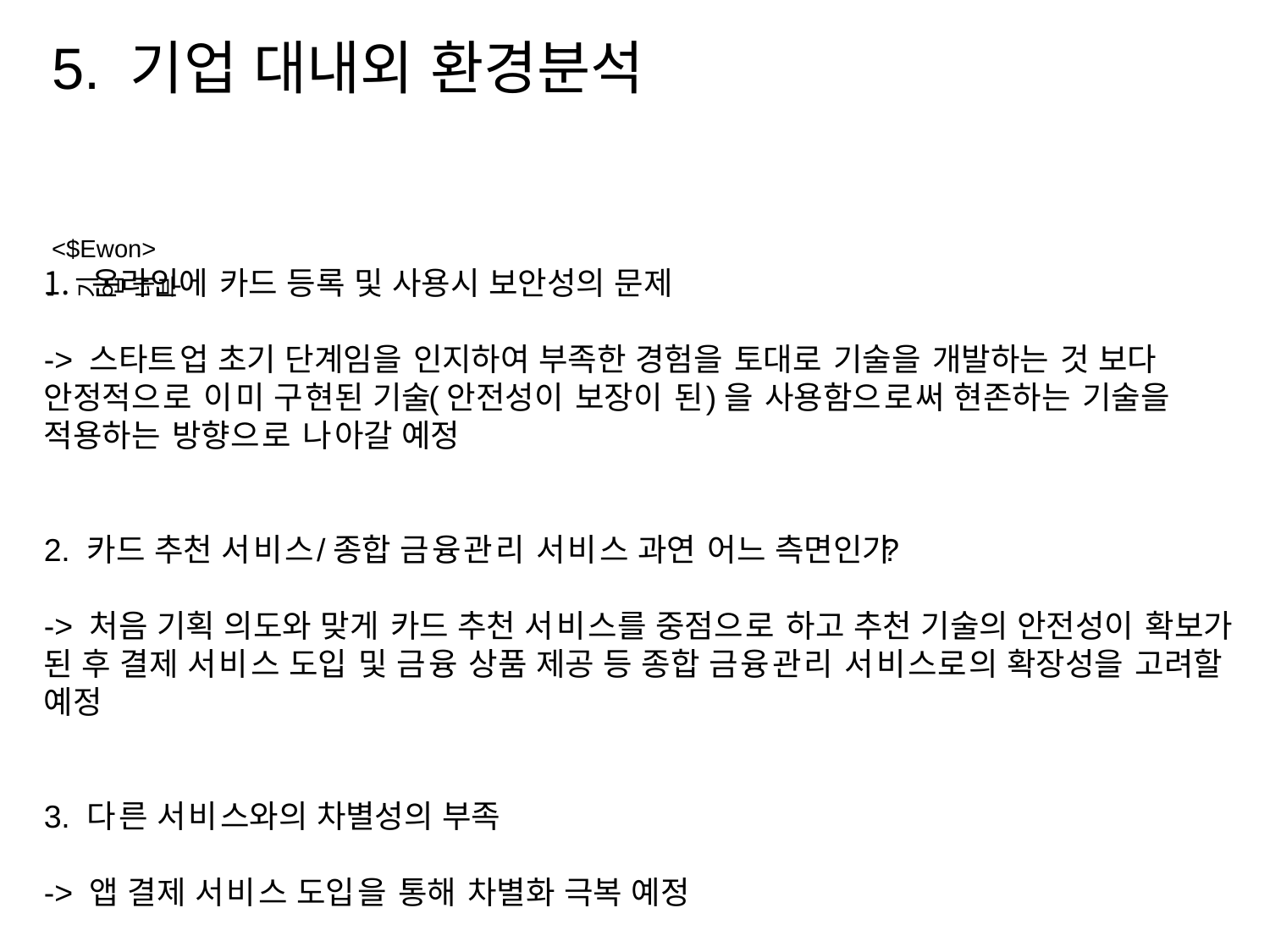

<$Ewon>
기업 내부

# 5. 기업 대내외 환경분석
온라인에 카드 등록 및 사용시 보안성의 문제

-> 스타트업 초기 단계임을 인지하여 부족한 경험을 토대로 기술을 개발하는 것 보다 안정적으로 이미 구현된 기술(안전성이 보장이 된)을 사용함으로써 현존하는 기술을 적용하는 방향으로 나아갈 예정

2. 카드 추천 서비스/종합 금융관리 서비스 과연 어느 측면인가?

-> 처음 기획 의도와 맞게 카드 추천 서비스를 중점으로 하고 추천 기술의 안전성이 확보가 된 후 결제 서비스 도입 및 금융 상품 제공 등 종합 금융관리 서비스로의 확장성을 고려할 예정

3. 다른 서비스와의 차별성의 부족

-> 앱 결제 서비스 도입을 통해 차별화 극복 예정